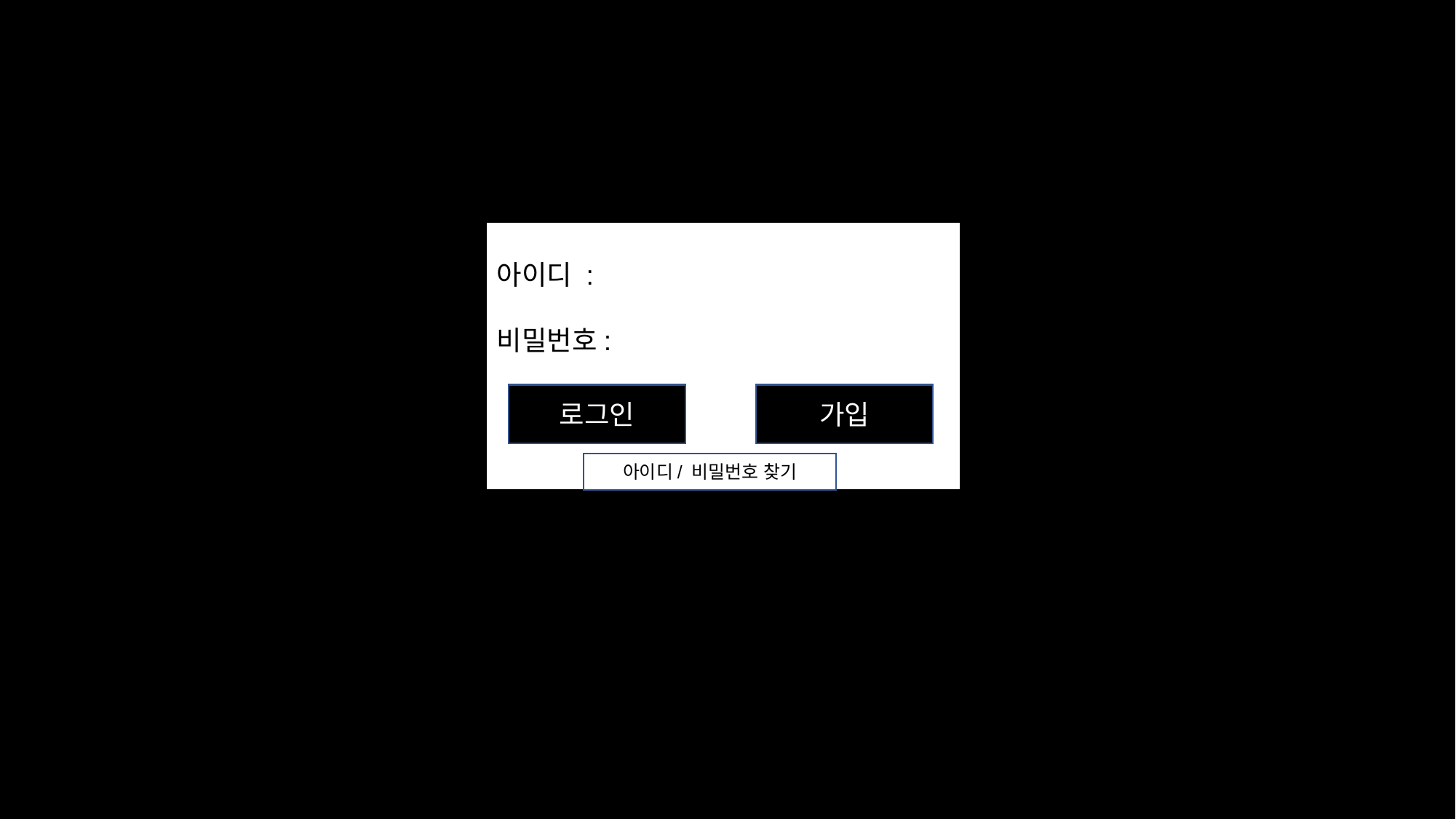

아이디 :

비밀번호:

로그인
가입
아이디/ 비밀번호 찾기